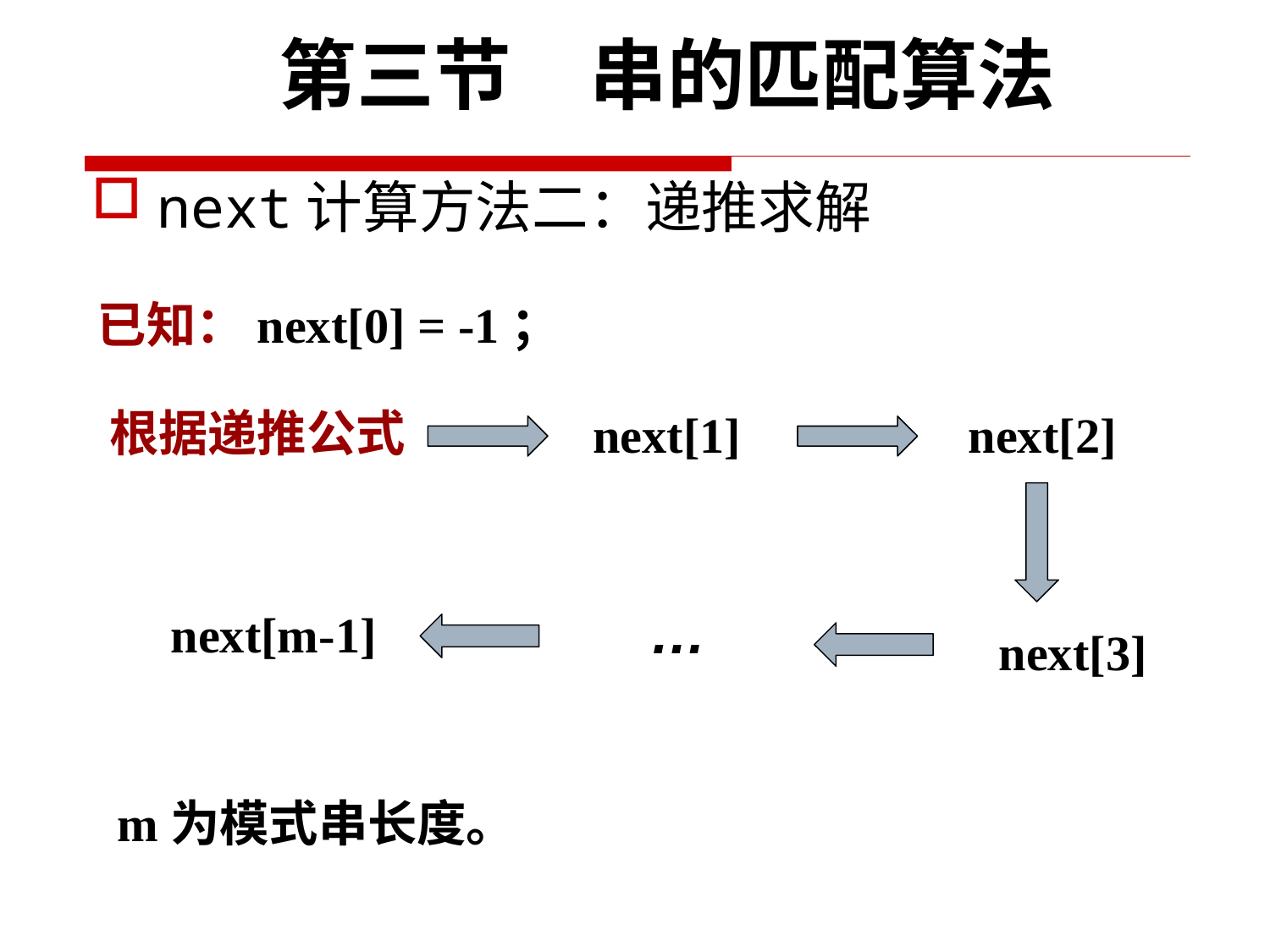

第三节　串的匹配算法
next计算方法二：递推求解
已知：next[0] = -1；
根据递推公式
next[1]
next[2]

…
next[m-1]

next[3]

m为模式串长度。